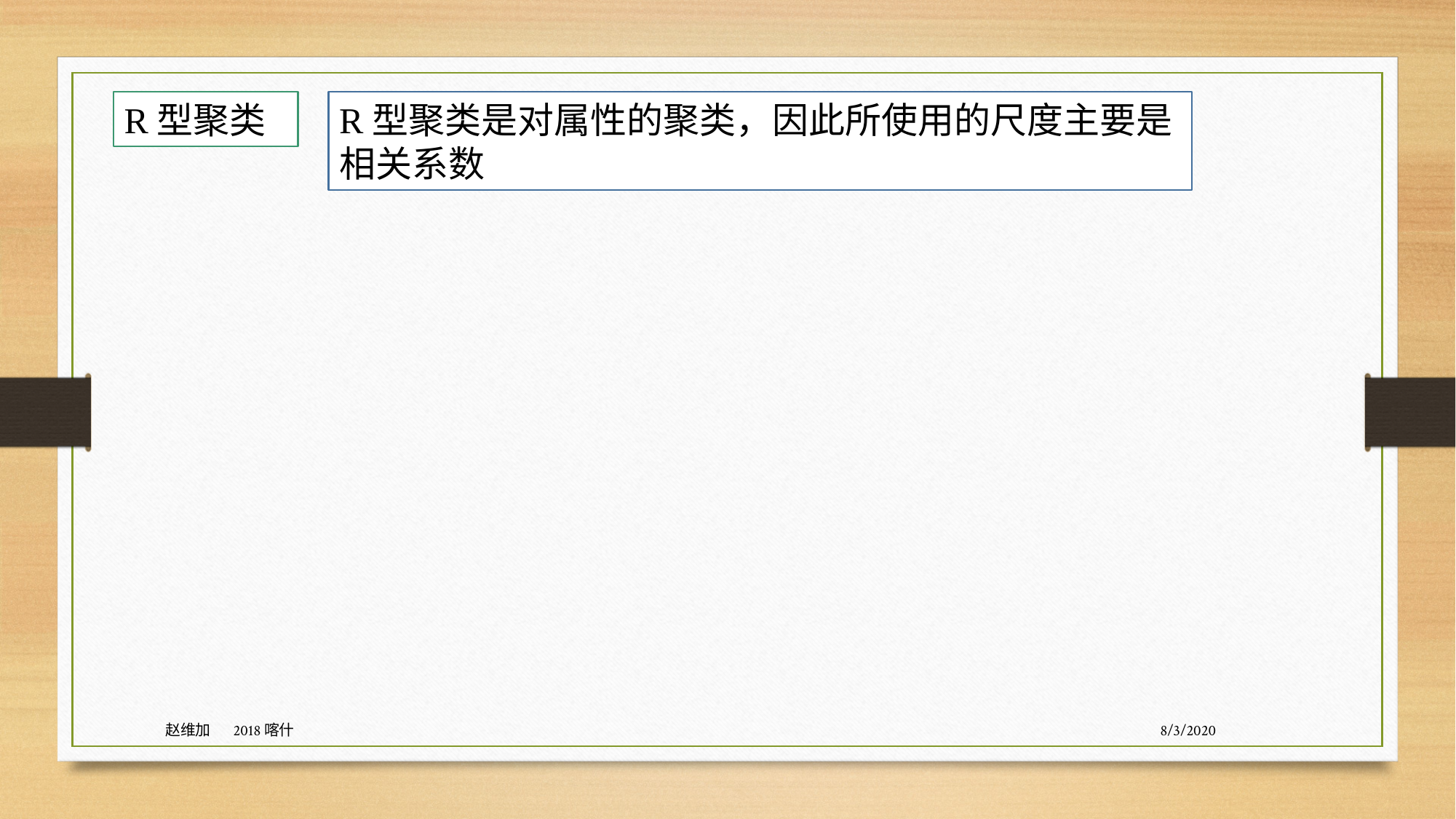

R型聚类
R型聚类是对属性的聚类，因此所使用的尺度主要是相关系数
赵维加    2018喀什
8/3/2020